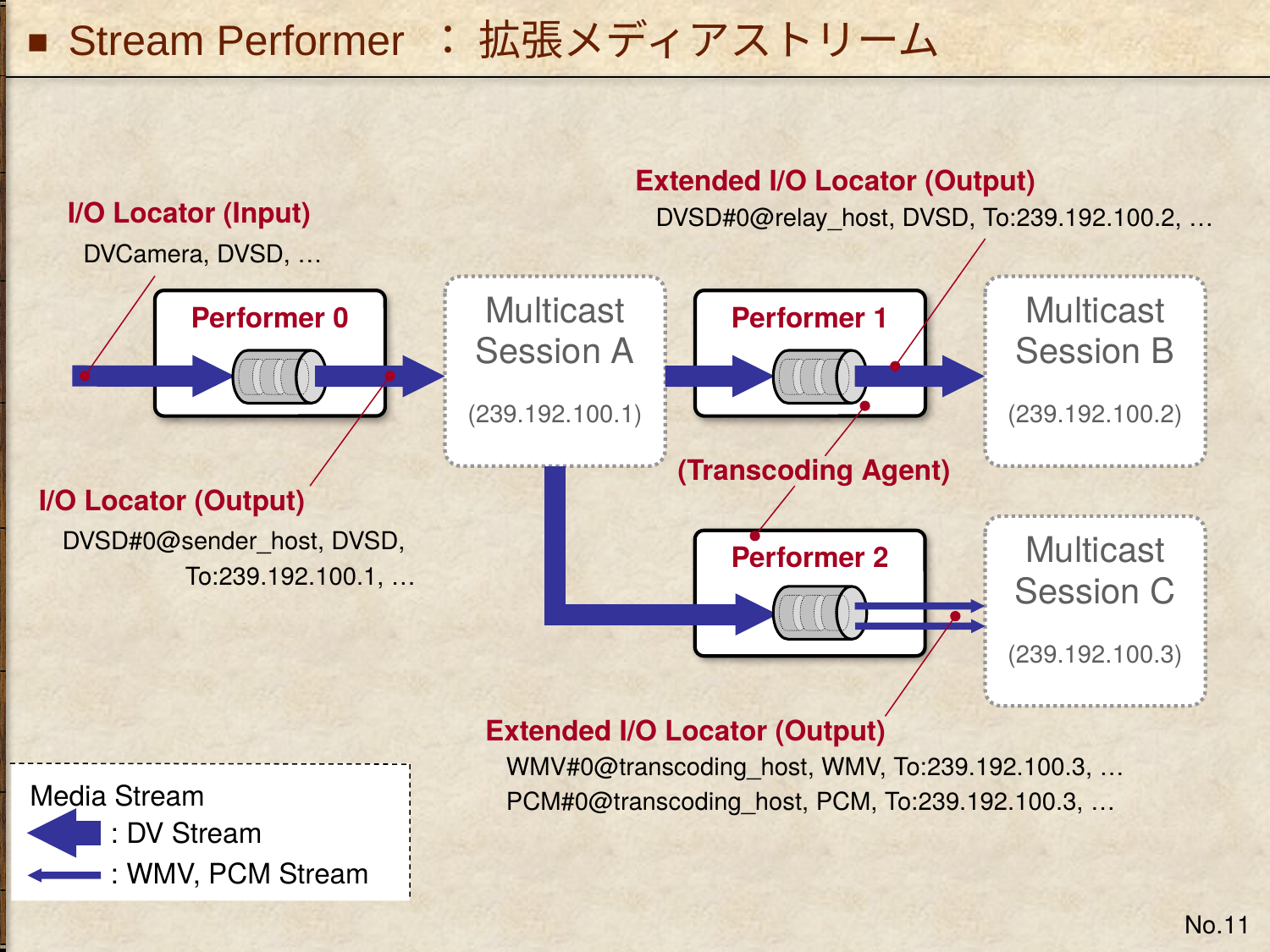

# Stream Performer ： 拡張メディアストリーム
Extended I/O Locator (Output)
   DVSD#0@relay_host, DVSD, To:239.192.100.2, …
I/O Locator (Input)
  DVCamera, DVSD, …

Multicast
Session A

(239.192.100.1)
Multicast
Session B

(239.192.100.2)
Performer 0
Performer 1

(Transcoding Agent)
I/O Locator (Output)
   DVSD#0@sender_host, DVSD,
                     To:239.192.100.1, …

Multicast
Session C

(239.192.100.3)
Performer 2

Extended I/O Locator (Output)
   WMV#0@transcoding_host, WMV, To:239.192.100.3, …
   PCM#0@transcoding_host, PCM, To:239.192.100.3, …

Media Stream
 : DV Stream

 : WMV, PCM Stream

No.11